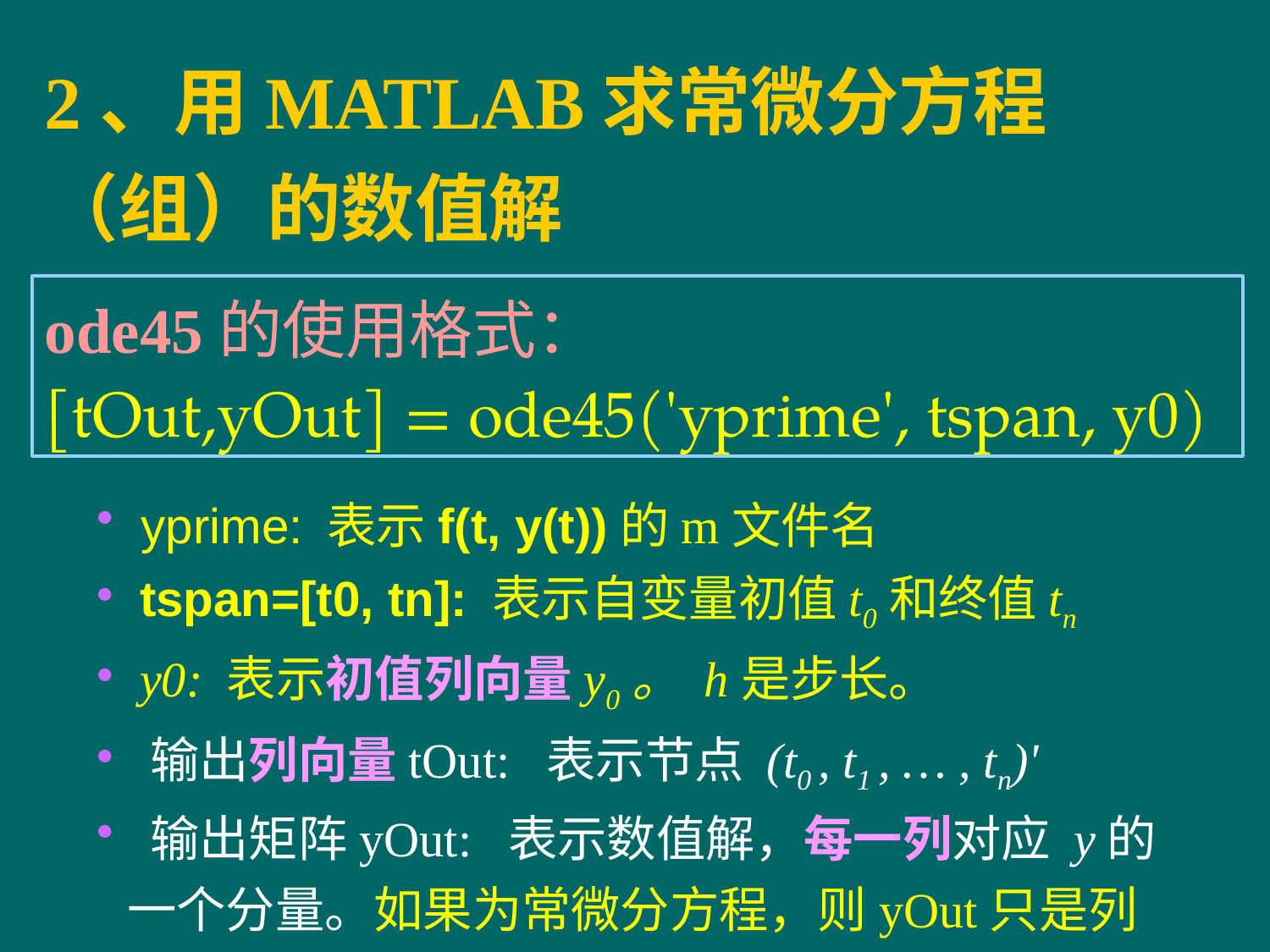

2、用MATLAB求常微分方程（组）的数值解
ode45的使用格式：
[tOut,yOut] = ode45('yprime', tspan, y0)
 yprime: 表示f(t, y(t))的m文件名
 tspan=[t0, tn]: 表示自变量初值t0和终值tn
 y0: 表示初值列向量y0。 h是步长。
 输出列向量tOut:  表示节点 (t0 , t1 , … , tn)'
 输出矩阵yOut:  表示数值解，每一列对应 y的一个分量。如果为常微分方程，则yOut只是列向量